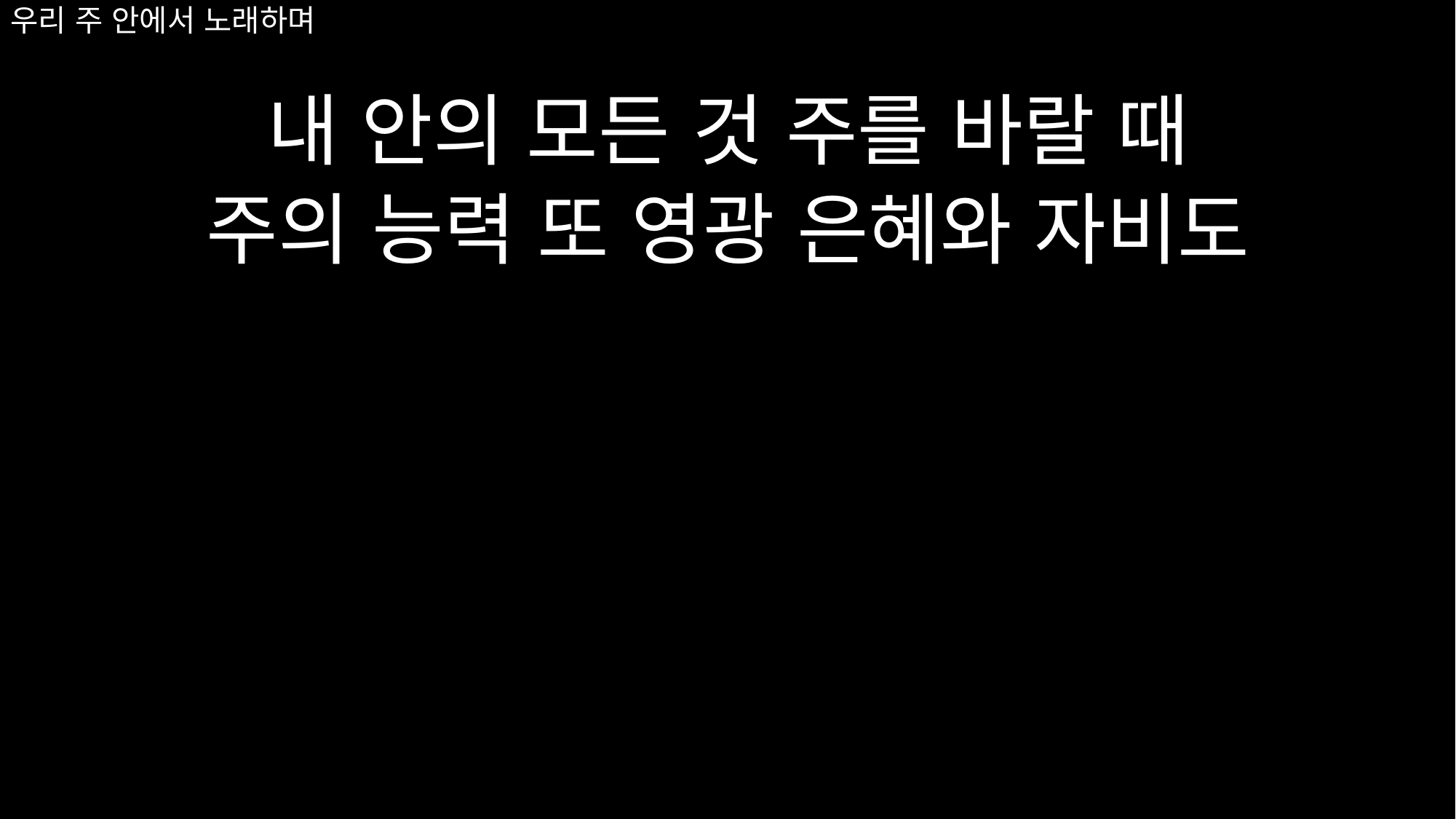

내 안의 모든 것 주를 바랄 때
주의 능력 또 영광 은혜와 자비도

# 우리 주 안에서 노래하며